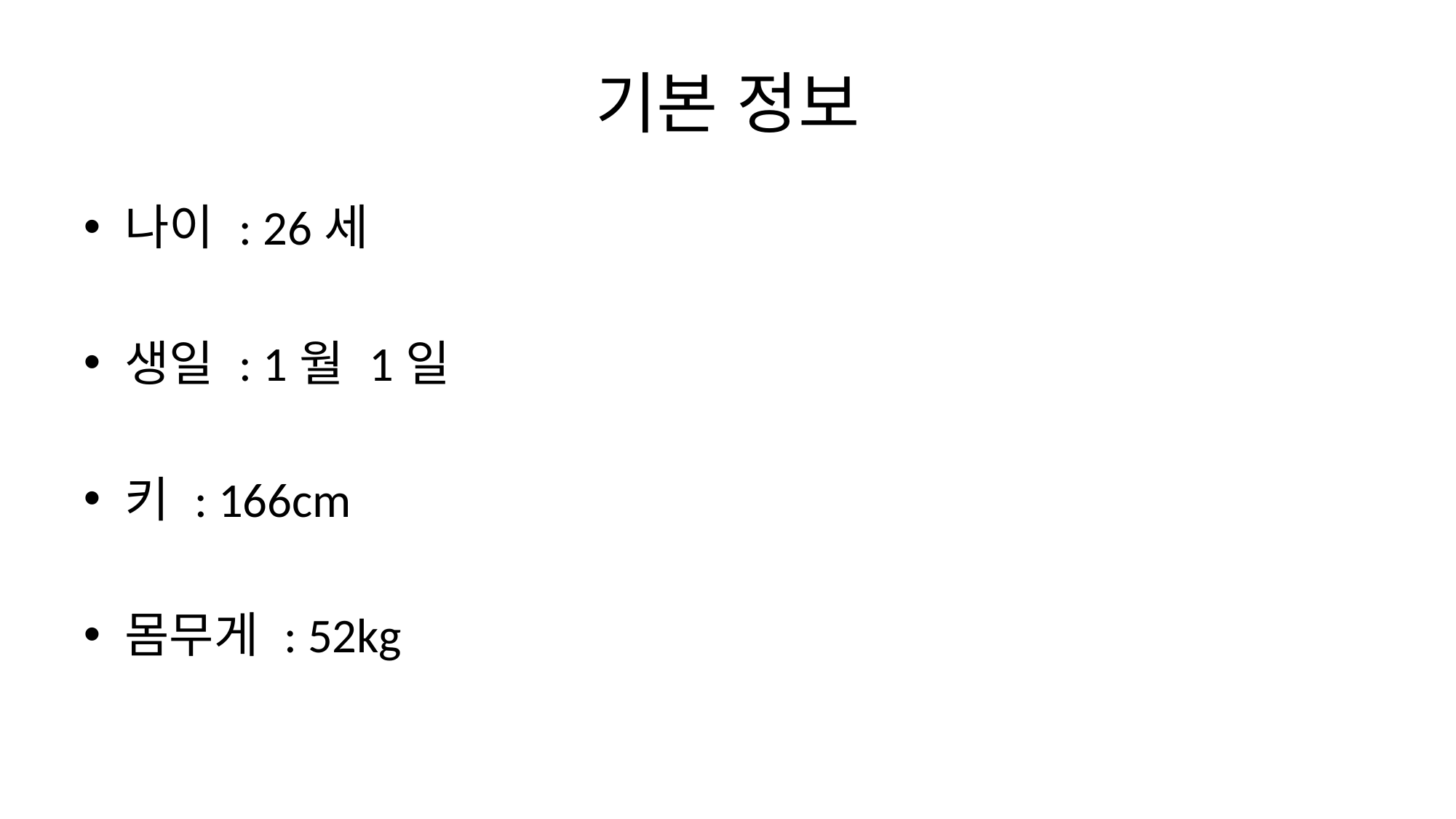

# 기본 정보
나이 : 26세

생일 : 1월 1일

키 : 166cm

몸무게 : 52kg